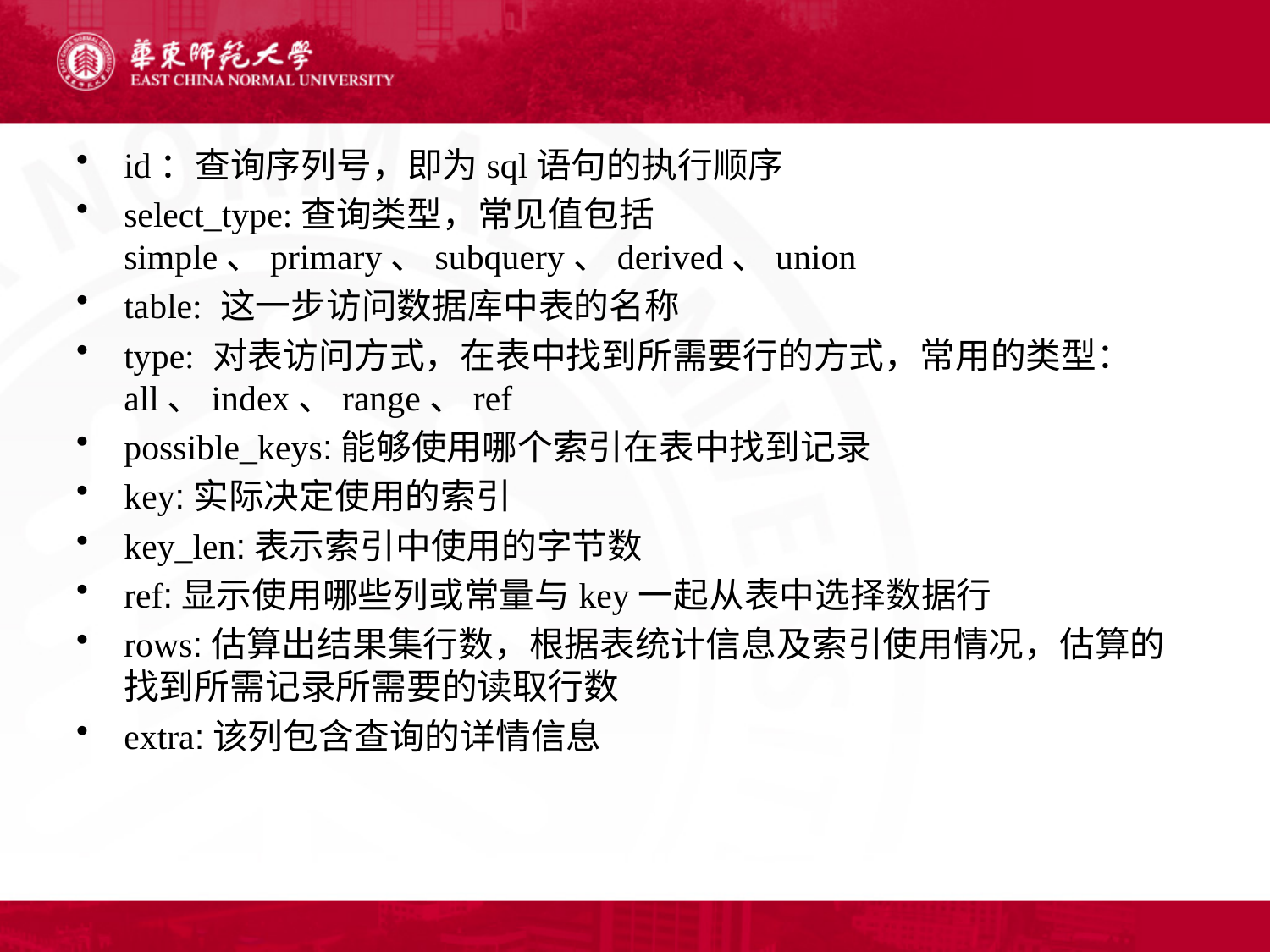

id：查询序列号，即为sql语句的执行顺序
select_type:查询类型，常见值包括simple、primary、subquery、derived、union
table: 这一步访问数据库中表的名称
type: 对表访问方式，在表中找到所需要行的方式，常用的类型：all、index、range、ref
possible_keys:能够使用哪个索引在表中找到记录
key:实际决定使用的索引
key_len:表示索引中使用的字节数
ref:显示使用哪些列或常量与key一起从表中选择数据行
rows:估算出结果集行数，根据表统计信息及索引使用情况，估算的找到所需记录所需要的读取行数
extra:该列包含查询的详情信息